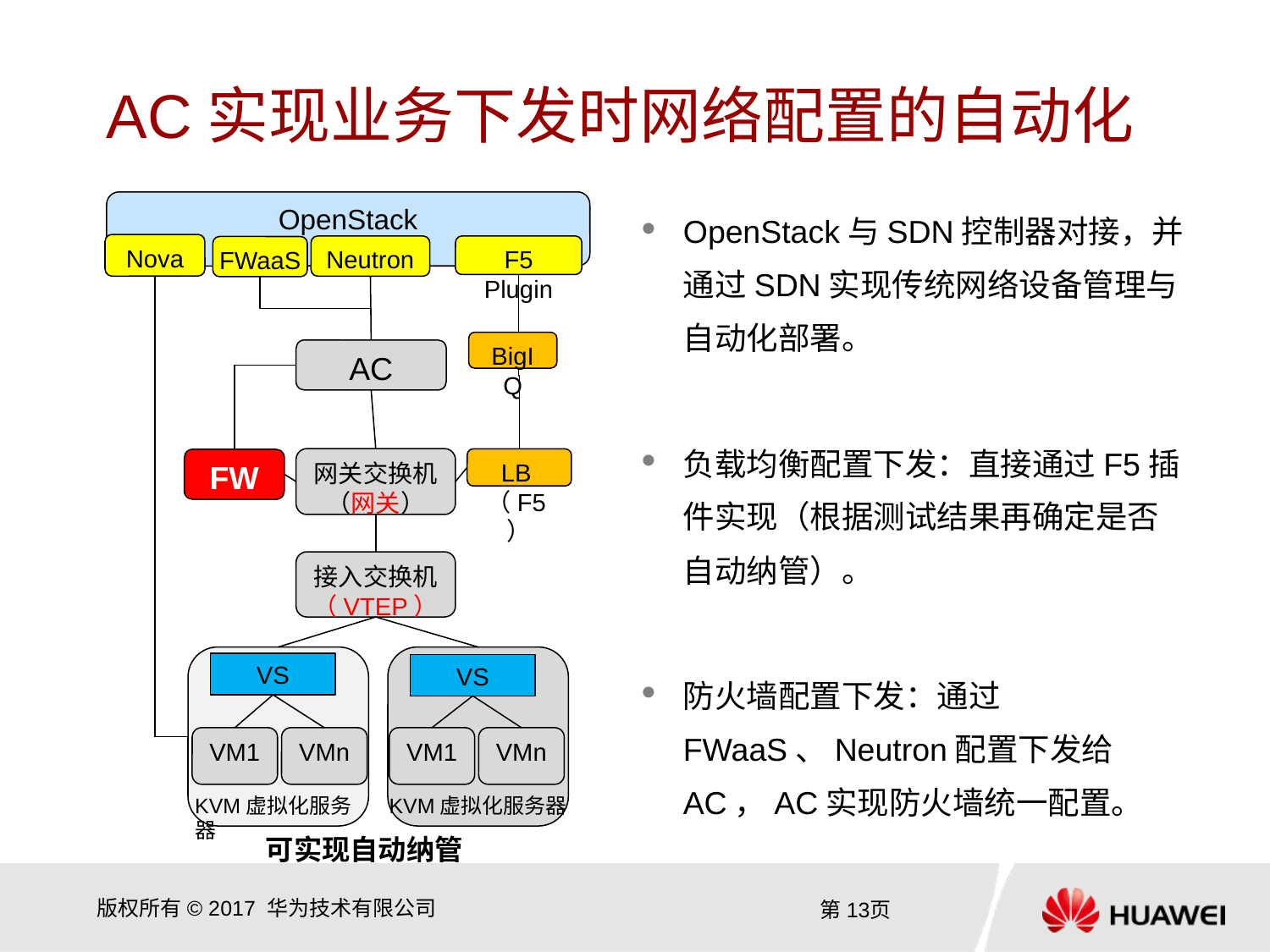

# AC实现业务下发时网络配置的自动化
OpenStack与SDN控制器对接，并通过SDN实现传统网络设备管理与自动化部署。

负载均衡配置下发：直接通过F5插件实现（根据测试结果再确定是否自动纳管）。

防火墙配置下发：通过FWaaS、Neutron配置下发给AC，AC实现防火墙统一配置。

OpenStack
Nova
Neutron
F5 Plugin
FWaaS
BigIQ
AC
网关交换机
（网关）
LB（F5）
FW
接入交换机
（VTEP）

VS
VS
VM1
VMn
VM1
VMn
KVM虚拟化服务器
KVM虚拟化服务器
可实现自动纳管